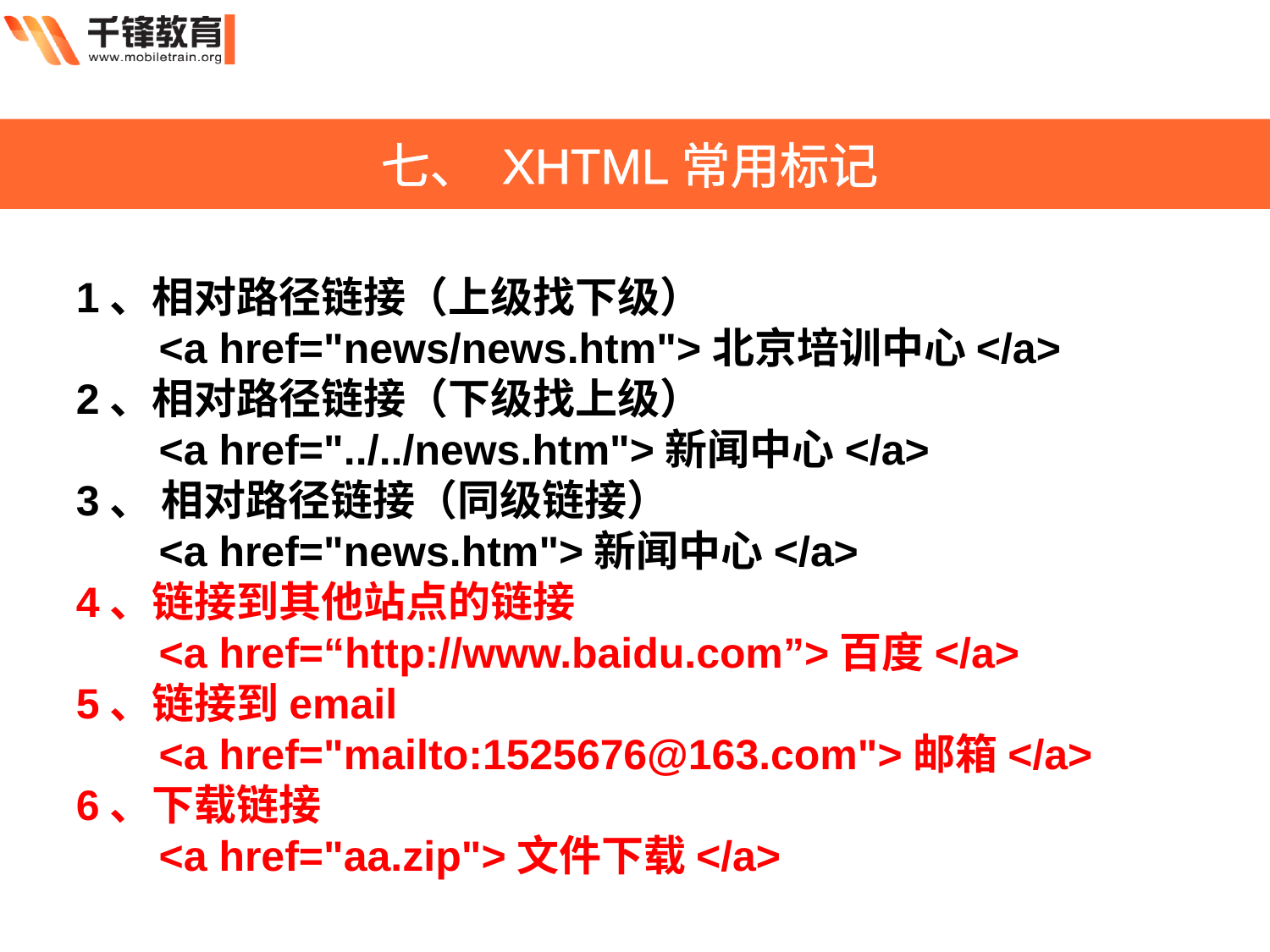

七、 XHTML常用标记
1、相对路径链接（上级找下级）
       <a href="news/news.htm">北京培训中心</a>
2、相对路径链接（下级找上级）
       <a href="../../news.htm">新闻中心</a>
3、 相对路径链接（同级链接）
       <a href="news.htm">新闻中心</a>
4、链接到其他站点的链接
       <a href=“http://www.baidu.com”>百度</a>
5、链接到email
       <a href="mailto:1525676@163.com">邮箱</a>
6、下载链接
       <a href="aa.zip">文件下载</a>